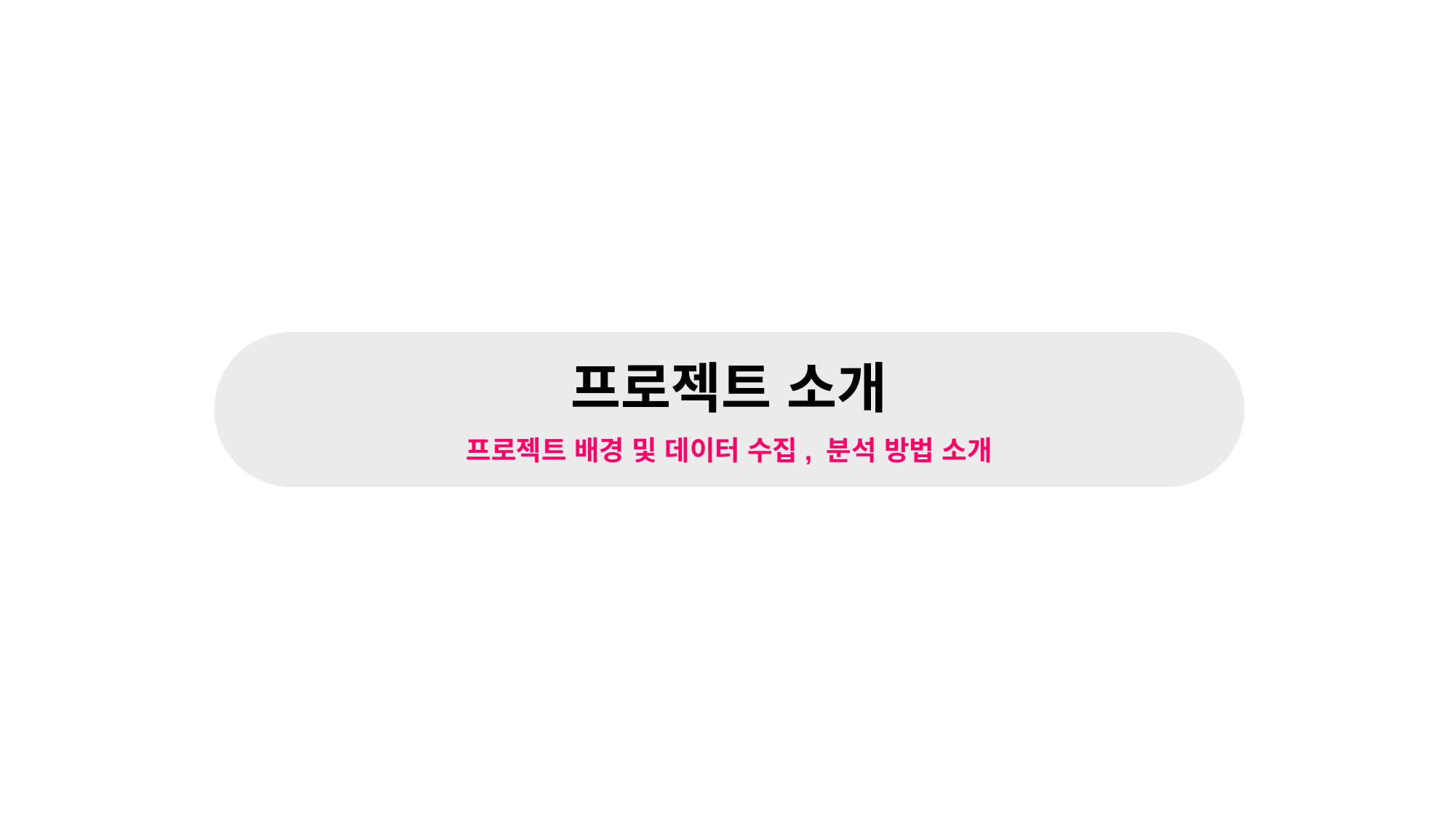

프로젝트 소개

프로젝트 배경 및 데이터 수집, 분석 방법 소개